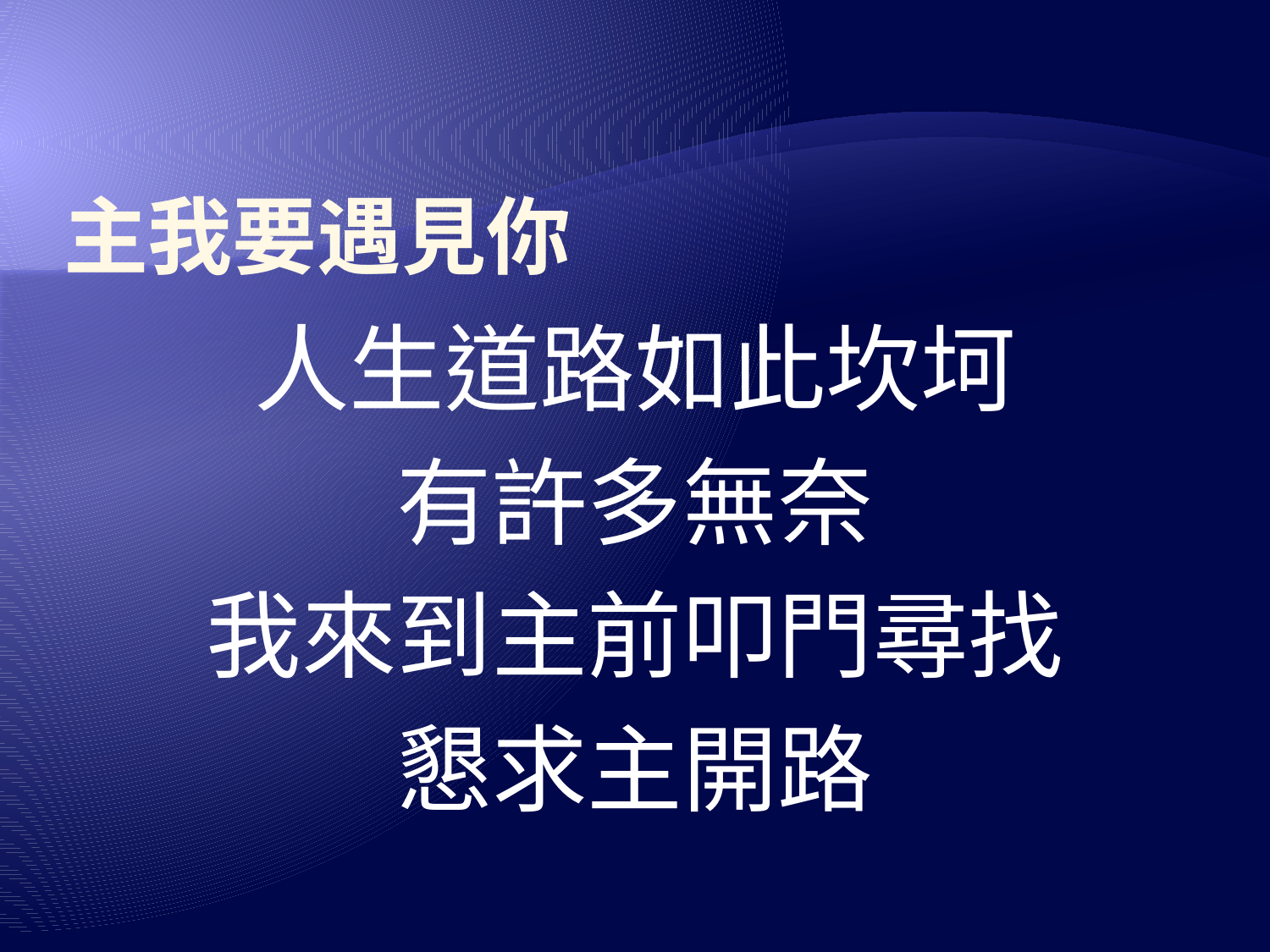

# 主我要遇見你
人生道路如此坎坷
有許多無奈
我來到主前叩門尋找
懇求主開路